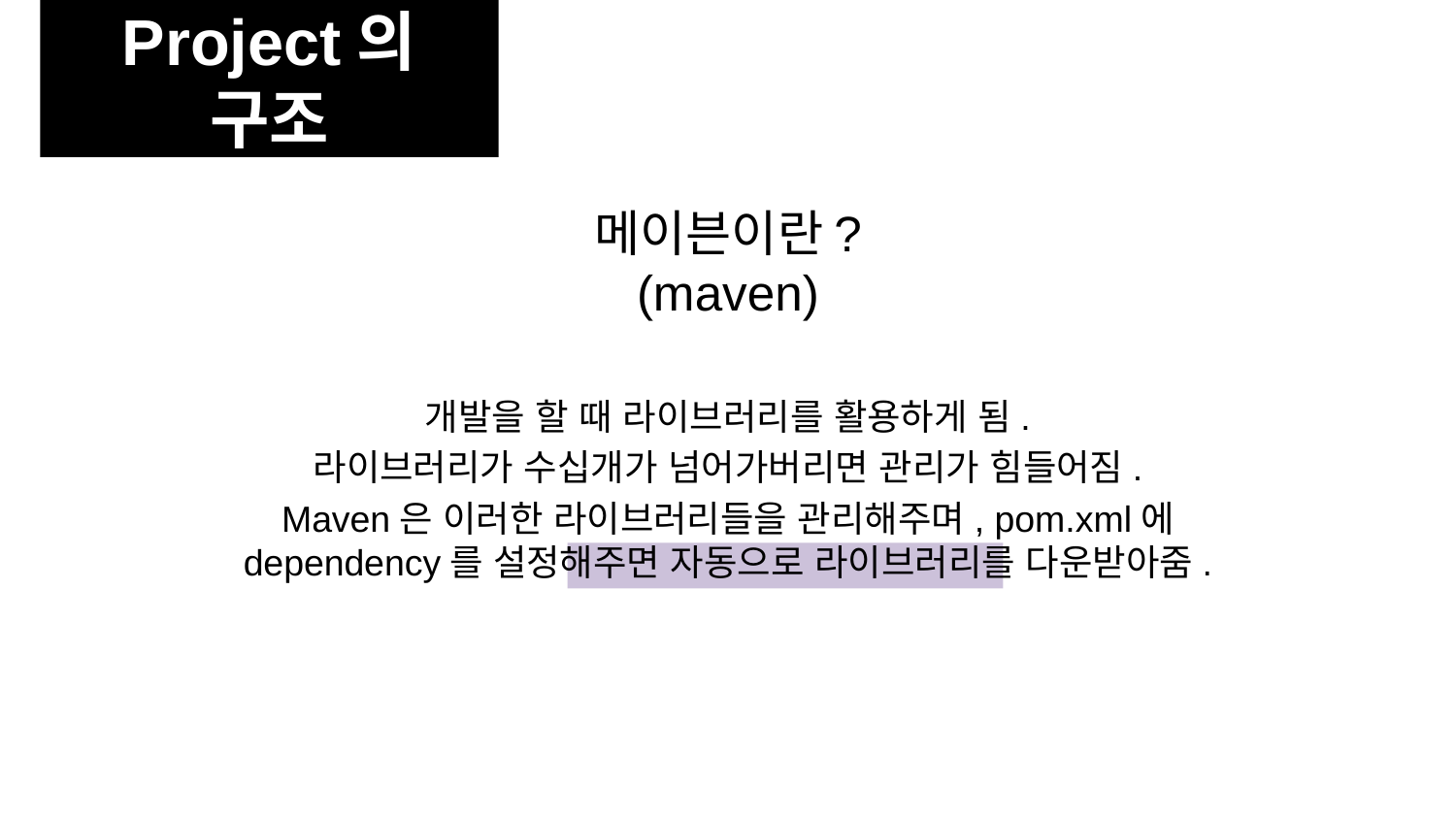

Project의 구조
메이븐이란?
(maven)
개발을 할 때 라이브러리를 활용하게 됨.
라이브러리가 수십개가 넘어가버리면 관리가 힘들어짐.
Maven은 이러한 라이브러리들을 관리해주며, pom.xml에 dependency를 설정해주면 자동으로 라이브러리를 다운받아줌.